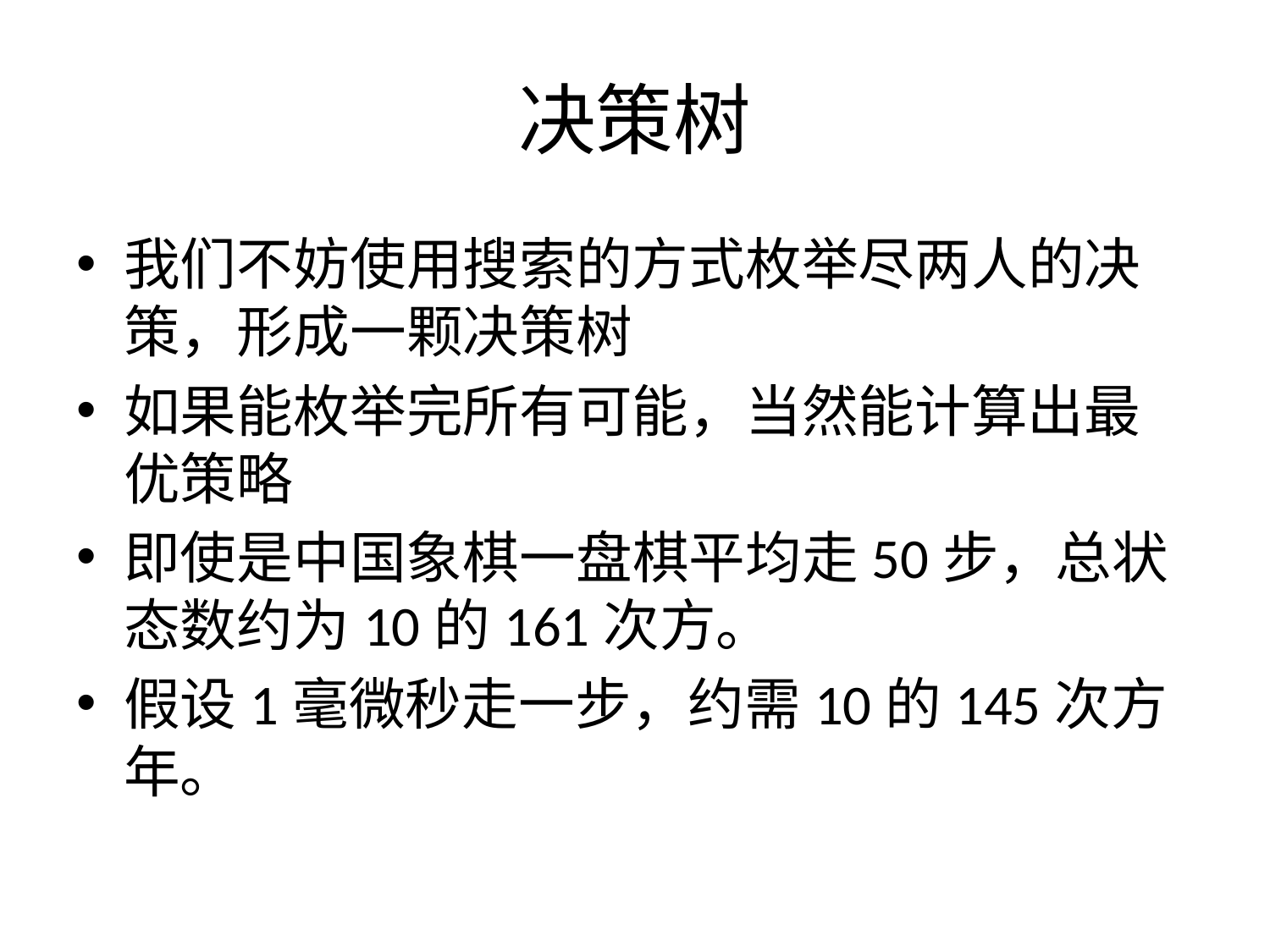

# 决策树
我们不妨使用搜索的方式枚举尽两人的决策，形成一颗决策树
如果能枚举完所有可能，当然能计算出最优策略
即使是中国象棋一盘棋平均走50步，总状态数约为10的161次方。
假设1毫微秒走一步，约需10的145次方年。